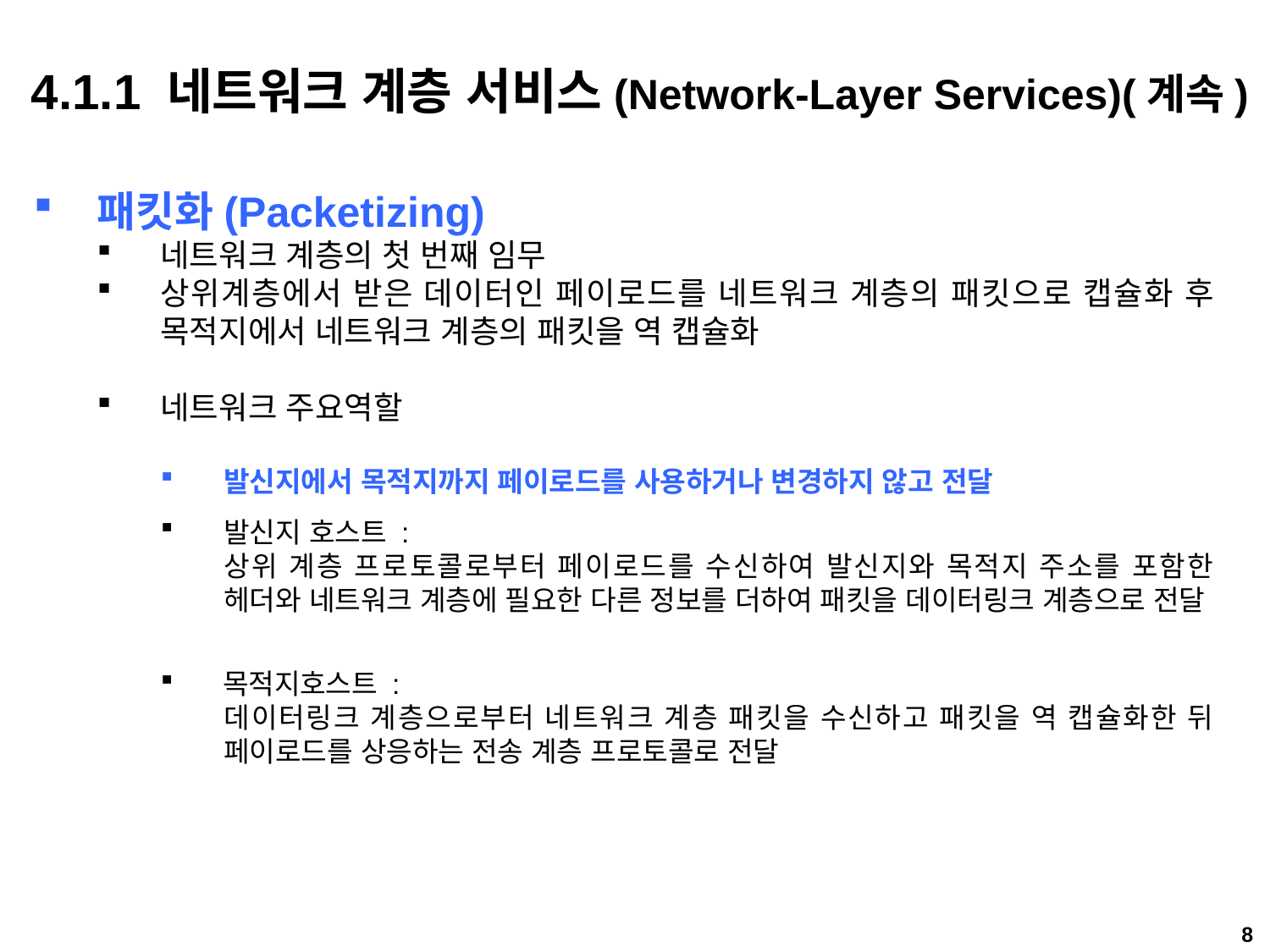

4.1.1 네트워크 계층 서비스(Network-Layer Services)(계속)
패킷화(Packetizing)
네트워크 계층의 첫 번째 임무
상위계층에서 받은 데이터인 페이로드를 네트워크 계층의 패킷으로 캡슐화 후 목적지에서 네트워크 계층의 패킷을 역 캡슐화

네트워크 주요역할

발신지에서 목적지까지 페이로드를 사용하거나 변경하지 않고 전달
발신지 호스트 :
상위 계층 프로토콜로부터 페이로드를 수신하여 발신지와 목적지 주소를 포함한 헤더와 네트워크 계층에 필요한 다른 정보를 더하여 패킷을 데이터링크 계층으로 전달

  목적지호스트 :
데이터링크 계층으로부터 네트워크 계층 패킷을 수신하고 패킷을 역 캡슐화한 뒤 페이로드를 상응하는 전송 계층 프로토콜로 전달

8